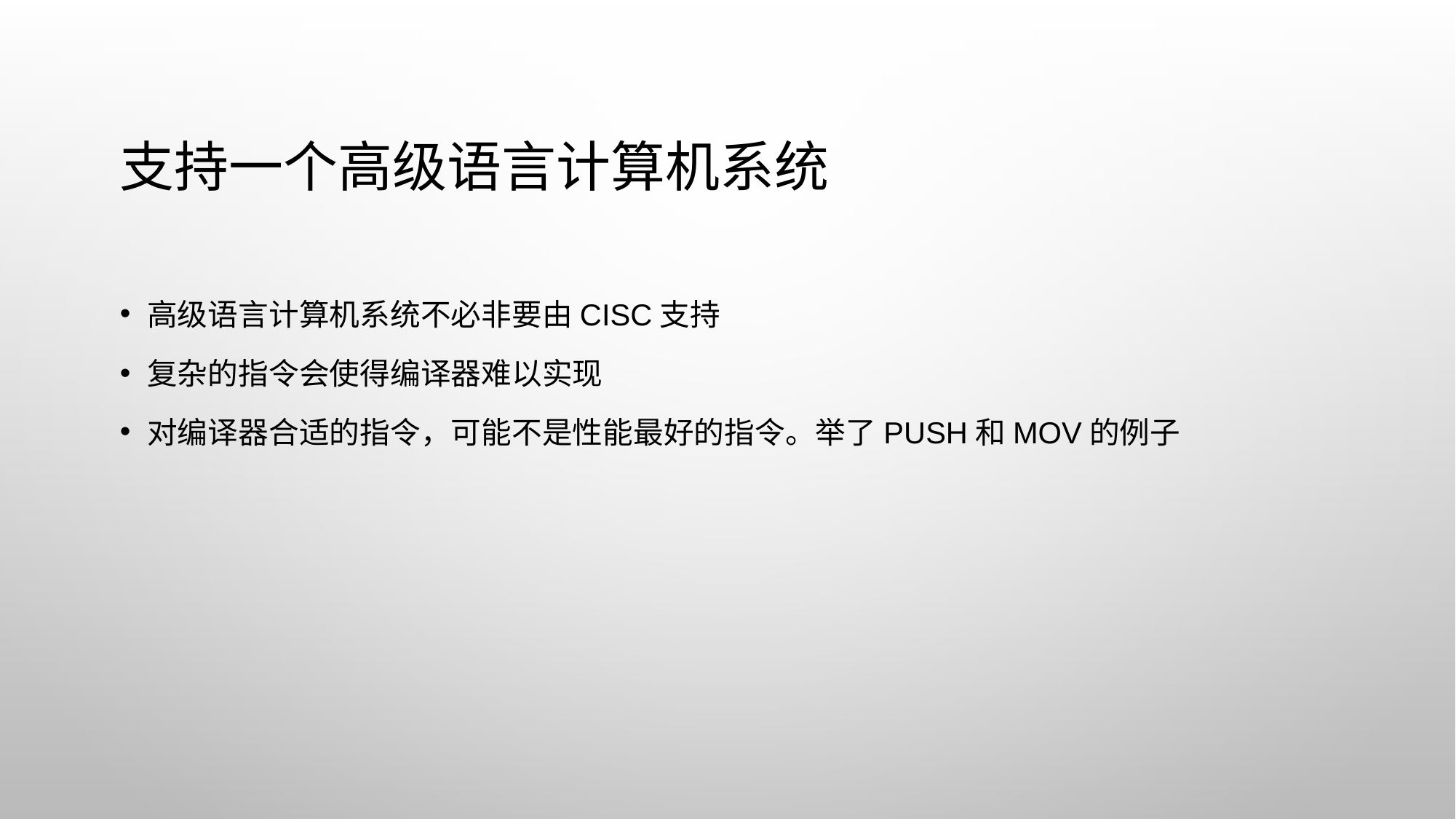

# 支持一个高级语言计算机系统
高级语言计算机系统不必非要由CISC支持
复杂的指令会使得编译器难以实现
对编译器合适的指令，可能不是性能最好的指令。举了push和mov的例子